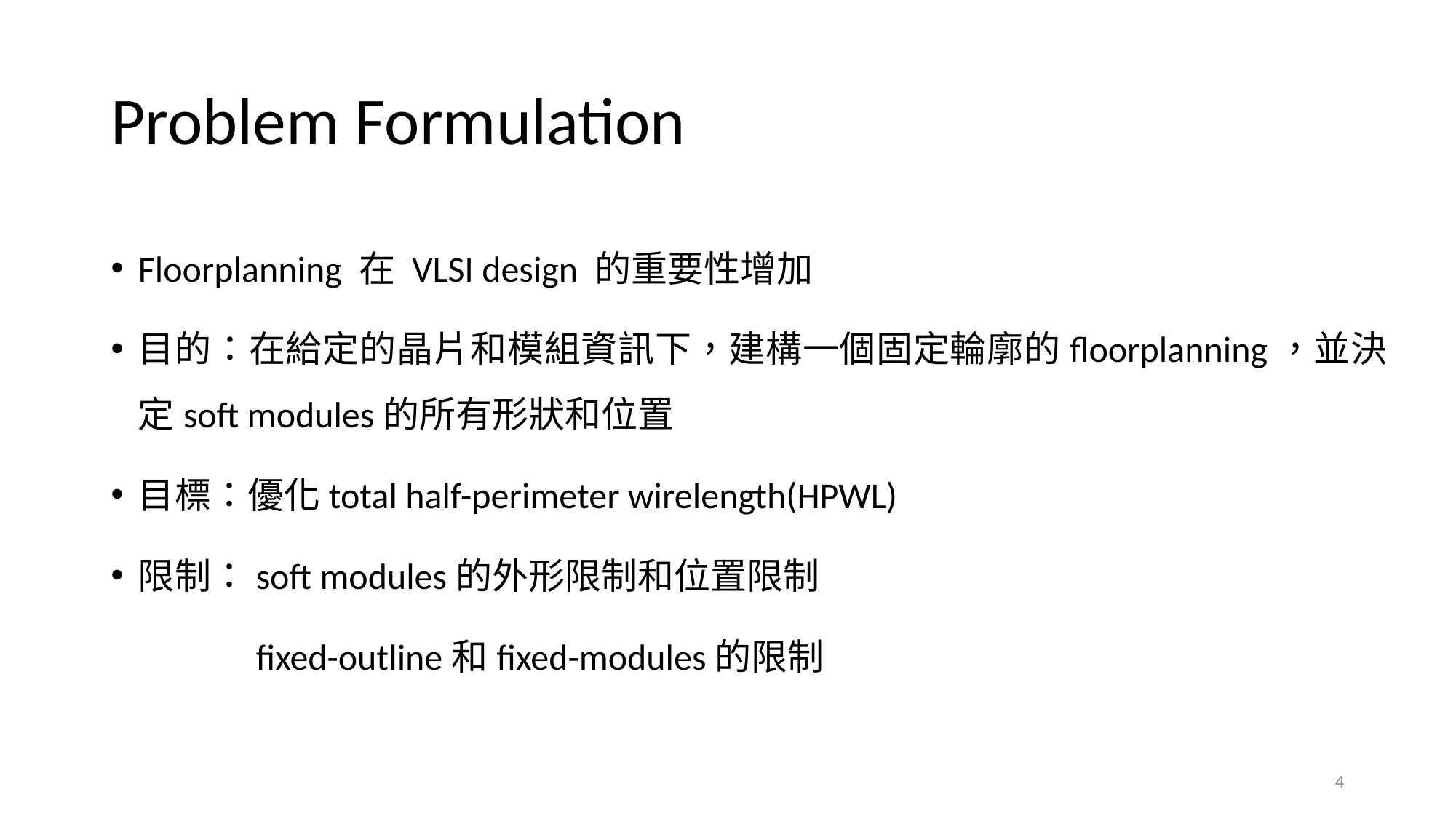

# Problem Formulation
Floorplanning 在 VLSI design 的重要性增加
目的：在給定的晶片和模組資訊下，建構一個固定輪廓的floorplanning，並決定soft modules的所有形狀和位置
目標：優化total half-perimeter wirelength(HPWL)
限制：soft modules的外形限制和位置限制
限制：fixed-outline和fixed-modules的限制
4